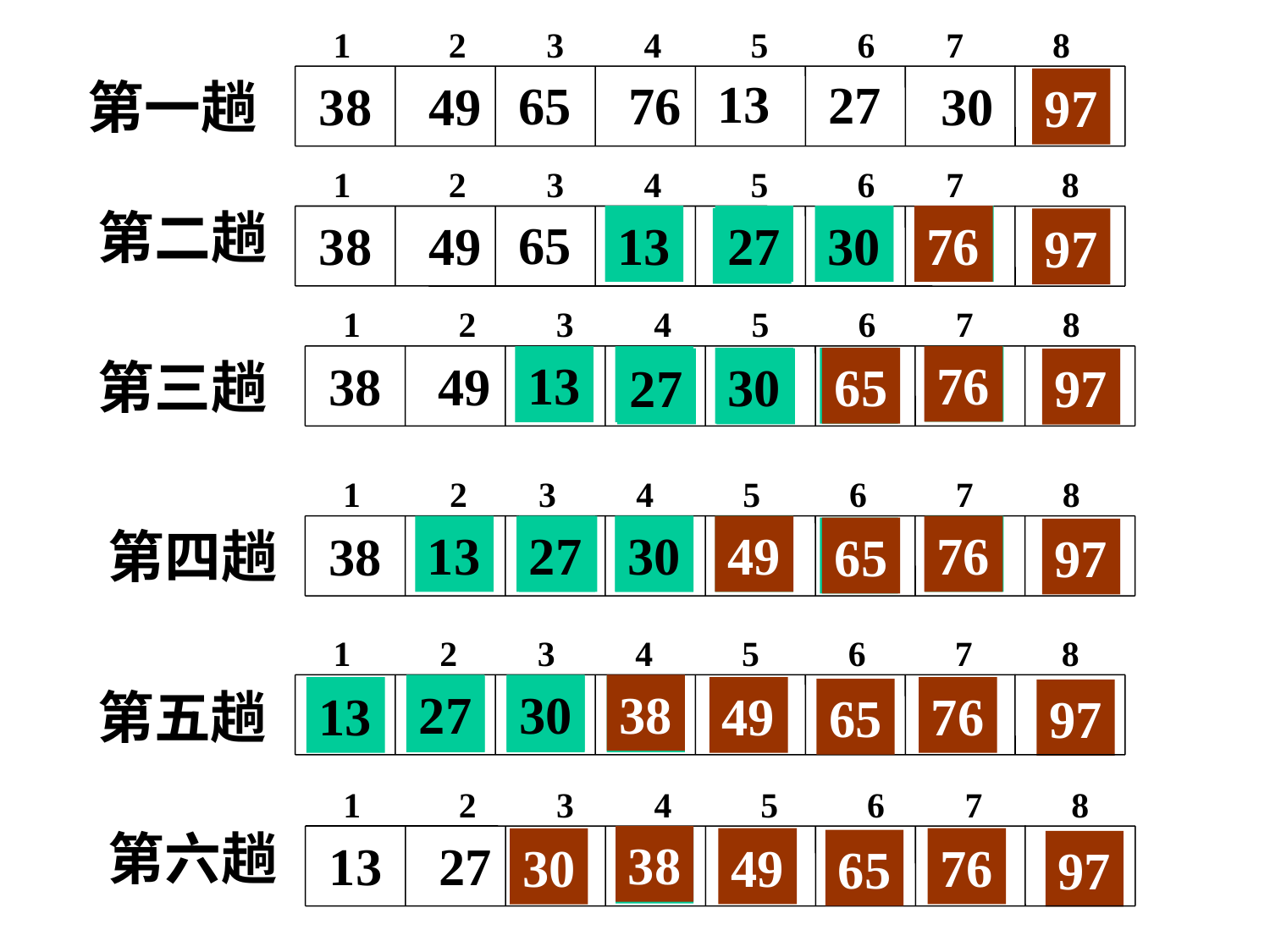

1           2         3         4          5          6        7          8

13
27
65
76
第一趟
38
30
49
97
    1           2         3         4          5          6        7           8

第二趟
13
27
65
76
13
27
76
30
76
76
38
30
49
76
97
    1           2         3         4         5          6         7          8

27
30
65
13
第三趟
76
76
13
65
38
30
49
30
65
65
27
65
97
    1          2        3         4          5          6          7          8

30
第四趟
30
13
27
13
27
49
49
30
49
49
76
76
38
30
49
65
65
97
    1          2         3         4          5          6          7          8

27
30
27
30
38
38
第五趟
13
38
38
38
13
49
76
65
97
    1           2         3         4          5          6         7          8

第六趟
30
30
38
13
27
38
49
76
30
65
97